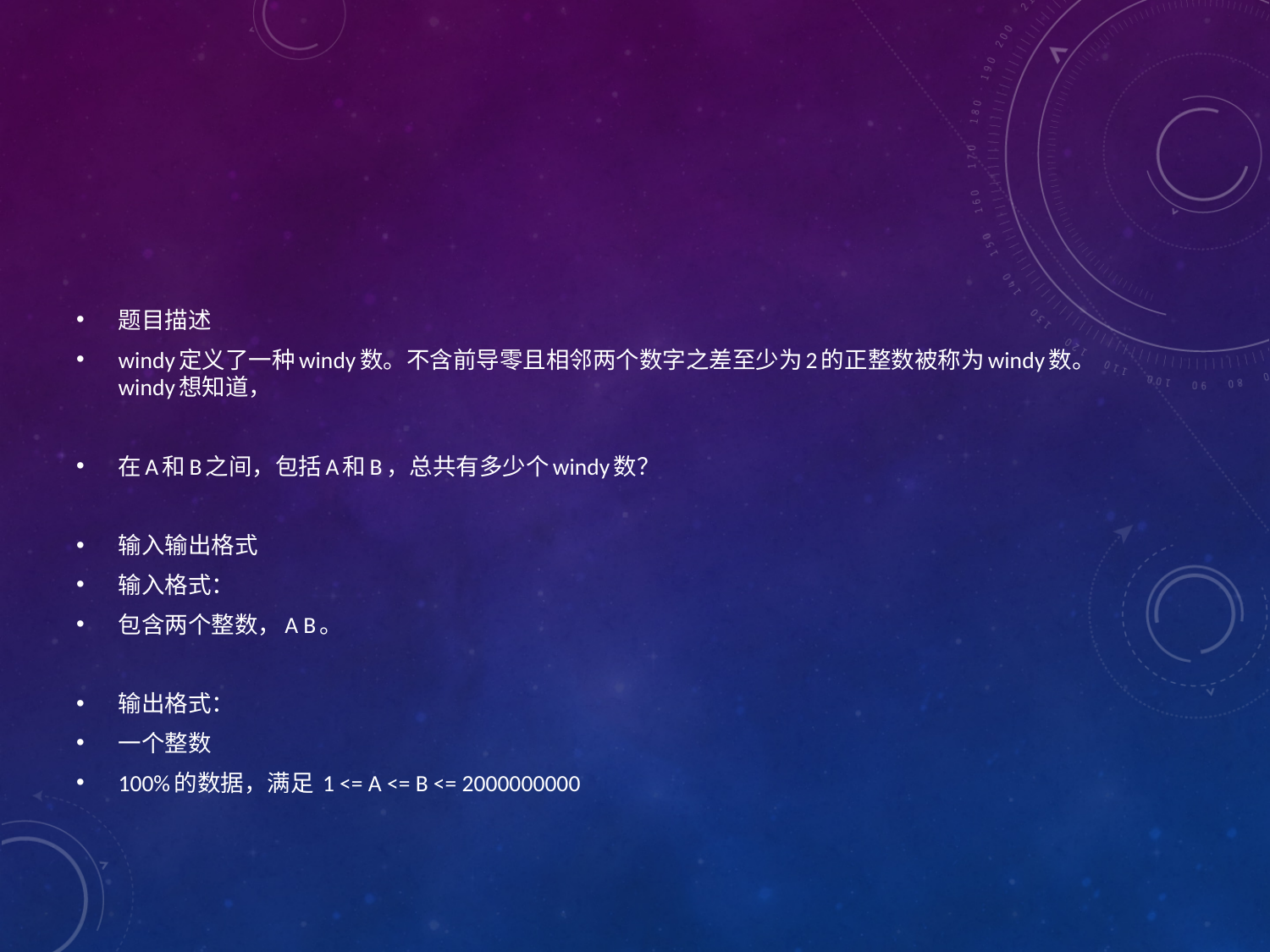

#
题目描述
windy定义了一种windy数。不含前导零且相邻两个数字之差至少为2的正整数被称为windy数。 windy想知道，

在A和B之间，包括A和B，总共有多少个windy数？

输入输出格式
输入格式：
包含两个整数，A B。

输出格式：
一个整数
100%的数据，满足 1 <= A <= B <= 2000000000